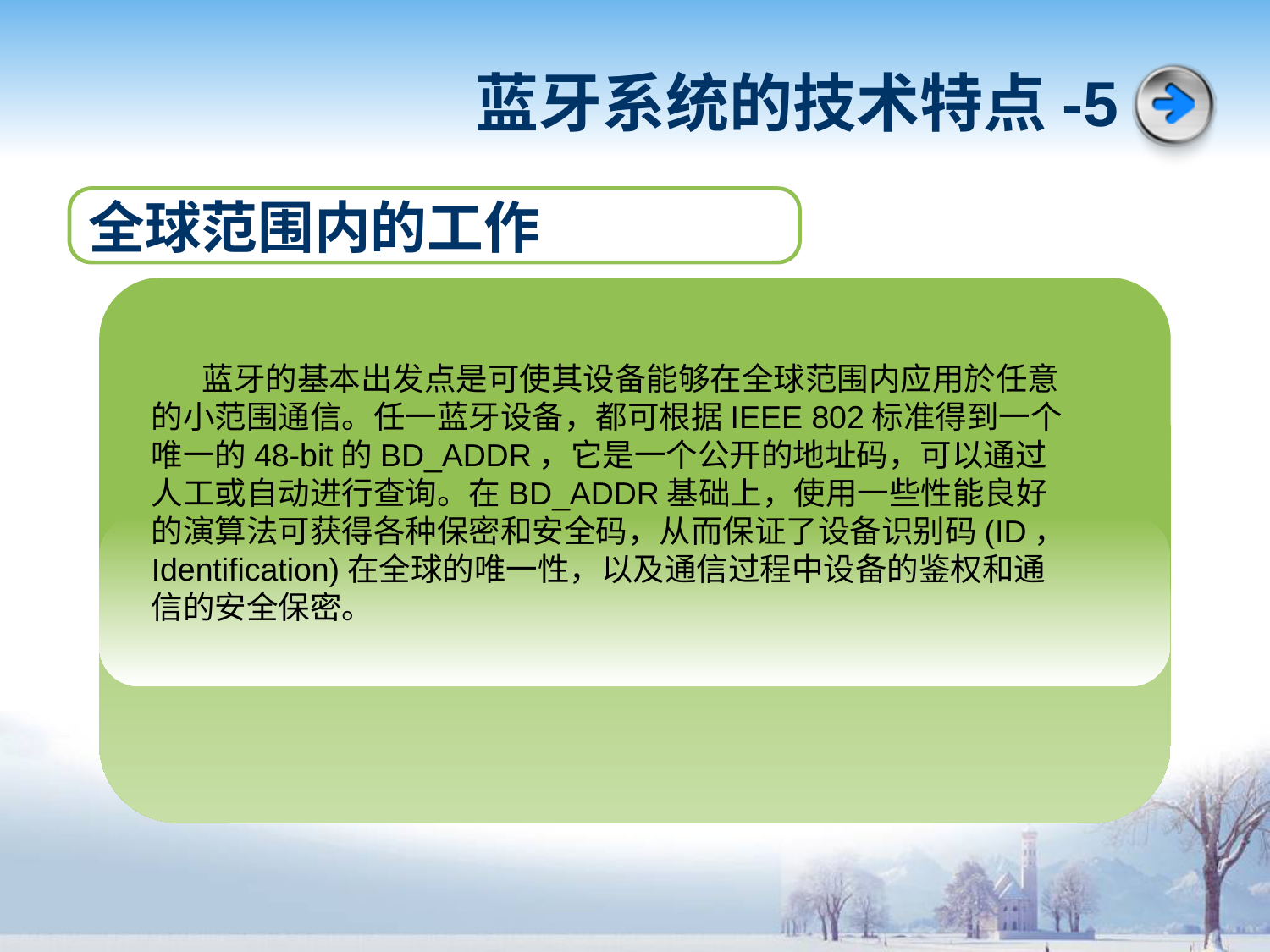

# 蓝牙系统的技术特点-5
全球范围内的工作
 Add your title in here

      蓝牙的基本出发点是可使其设备能够在全球范围内应用於任意的小范围通信。任一蓝牙设备，都可根据IEEE 802标准得到一个唯一的48-bit的BD_ADDR，它是一个公开的地址码，可以通过人工或自动进行查询。在BD_ADDR基础上，使用一些性能良好的演算法可获得各种保密和安全码，从而保证了设备识别码(ID，Identification)在全球的唯一性，以及通信过程中设备的鉴权和通信的安全保密。